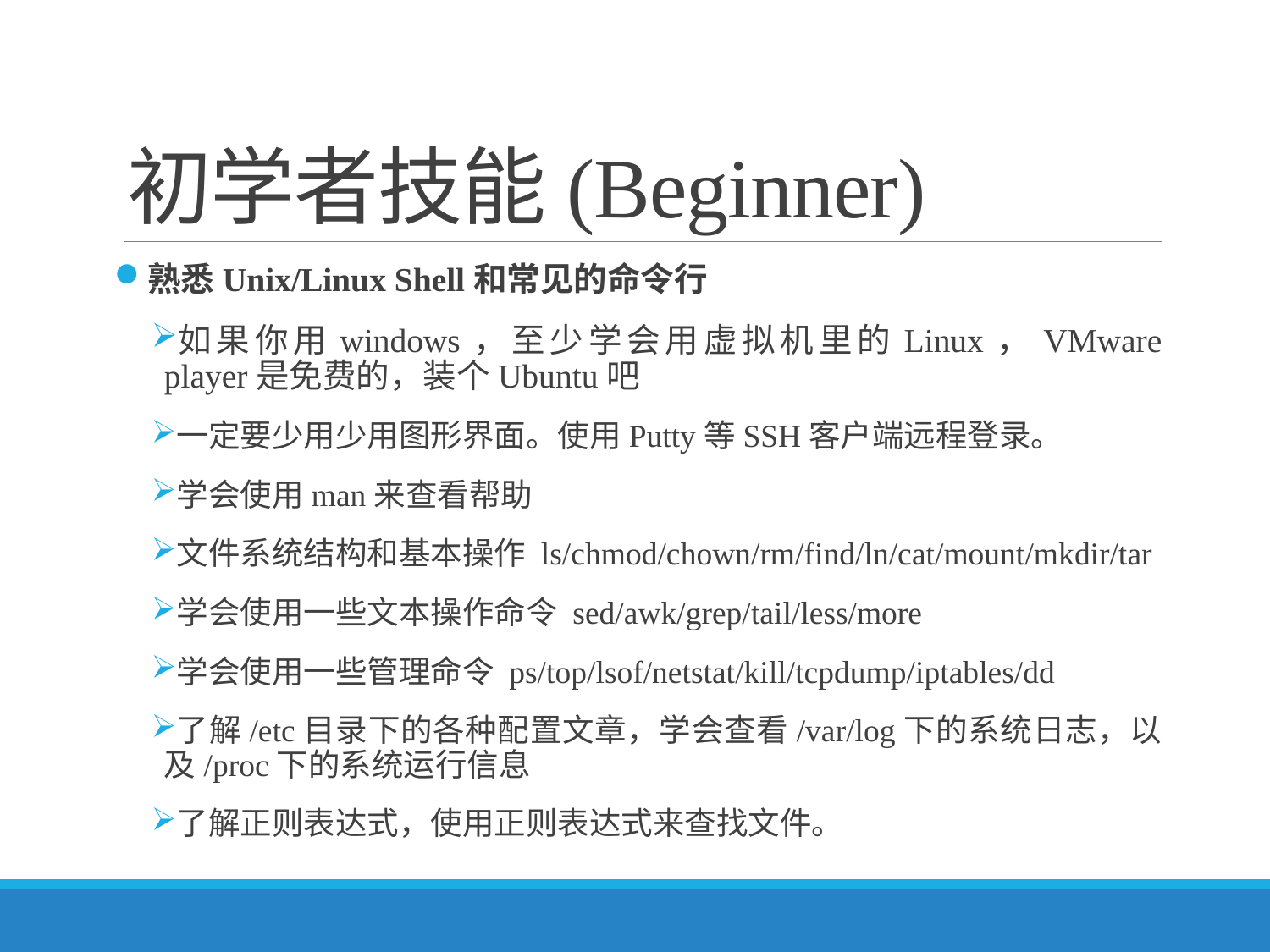

# 初学者技能(Beginner)
熟悉Unix/Linux Shell和常见的命令行
如果你用windows，至少学会用虚拟机里的Linux，VMware player是免费的，装个Ubuntu吧
一定要少用少用图形界面。使用Putty等SSH客户端远程登录。
学会使用man来查看帮助
文件系统结构和基本操作 ls/chmod/chown/rm/find/ln/cat/mount/mkdir/tar
学会使用一些文本操作命令 sed/awk/grep/tail/less/more
学会使用一些管理命令 ps/top/lsof/netstat/kill/tcpdump/iptables/dd
了解/etc目录下的各种配置文章，学会查看/var/log下的系统日志，以及/proc下的系统运行信息
了解正则表达式，使用正则表达式来查找文件。